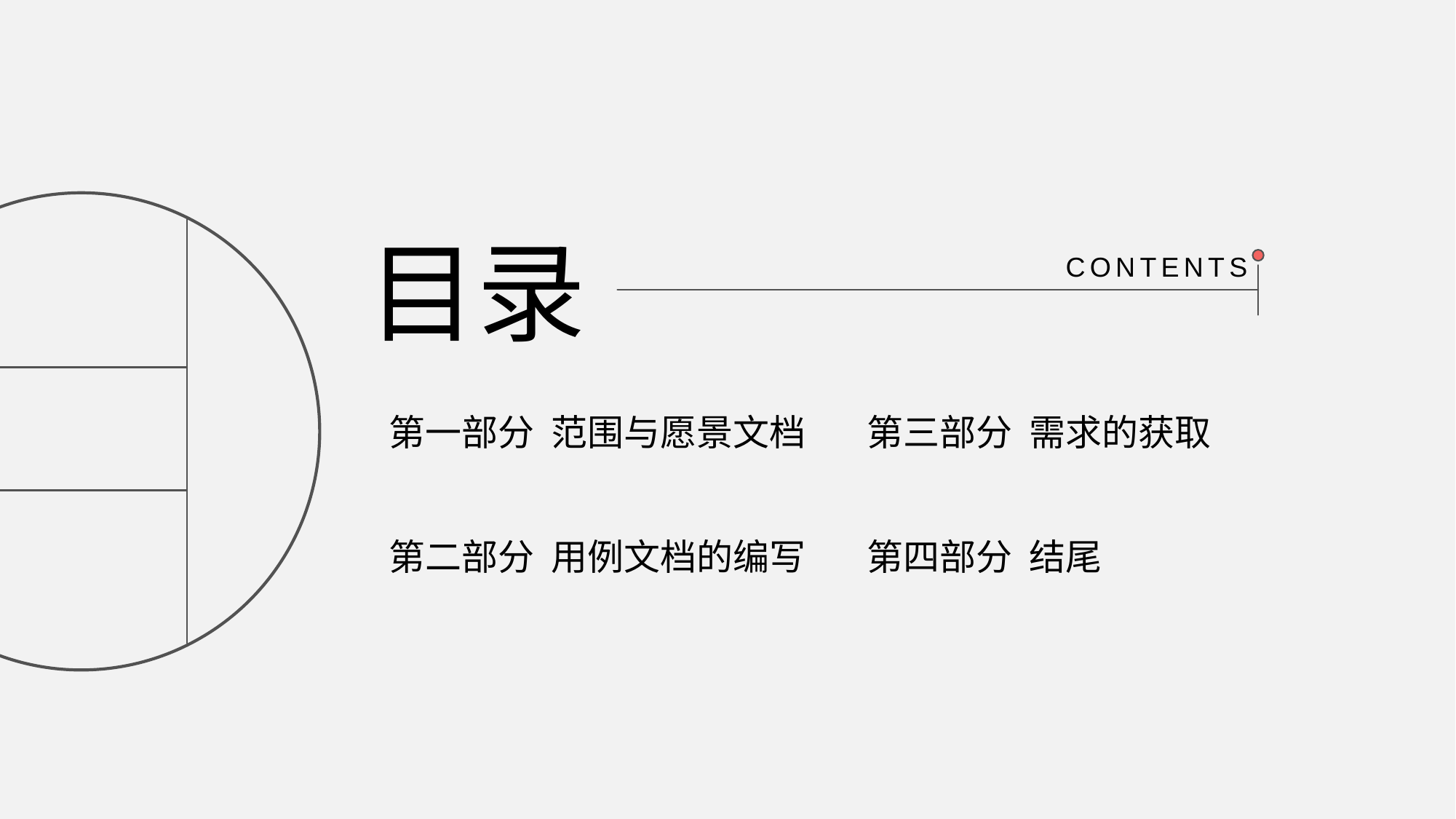

目录
CONTENTS

第一部分  范围与愿景文档
第三部分  需求的获取
第二部分  用例文档的编写
第四部分  结尾